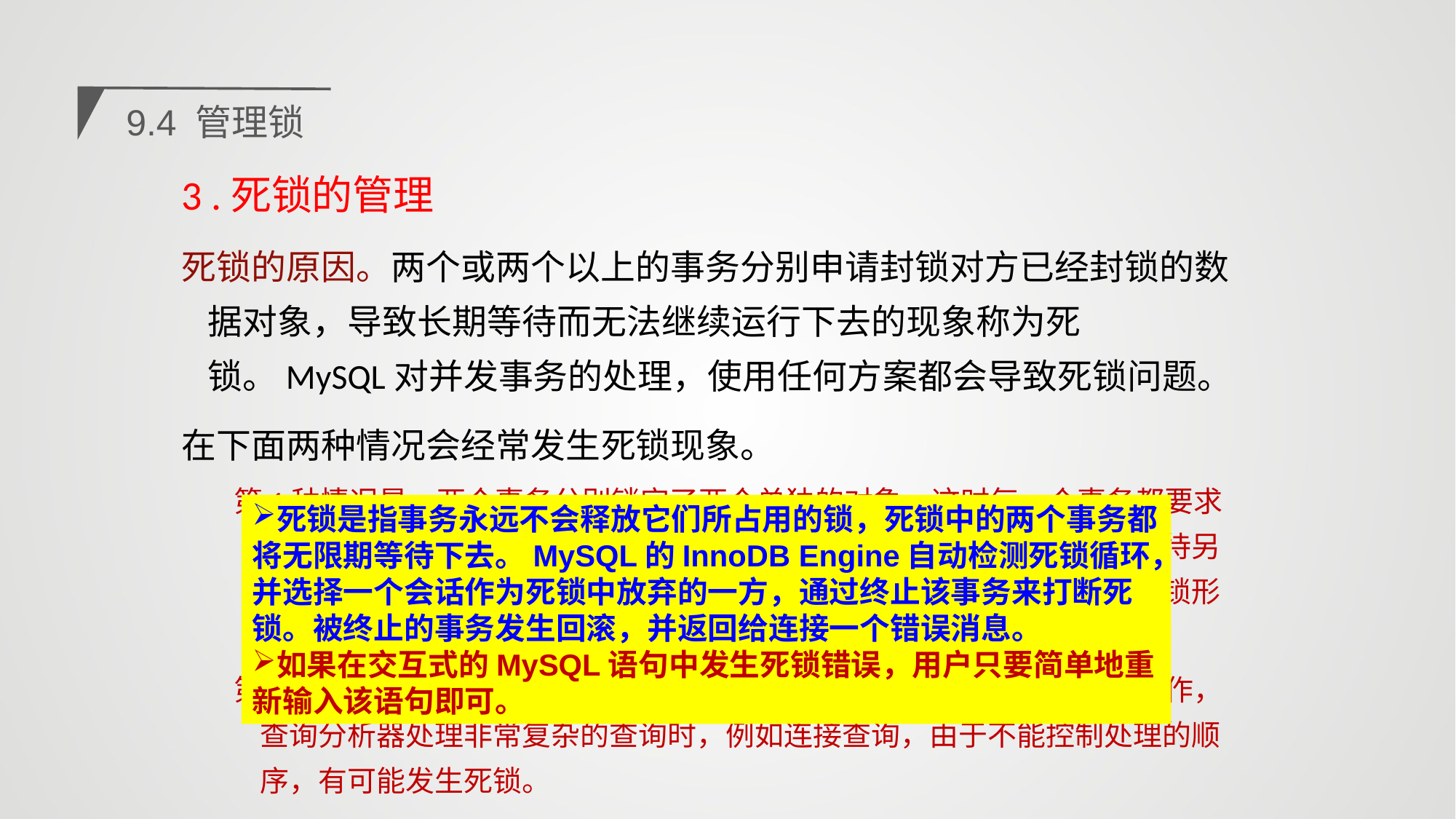

9.4 管理锁

3 .死锁的管理
死锁的原因。两个或两个以上的事务分别申请封锁对方已经封锁的数据对象，导致长期等待而无法继续运行下去的现象称为死锁。MySQL对并发事务的处理，使用任何方案都会导致死锁问题。
在下面两种情况会经常发生死锁现象。
第1种情况是，两个事务分别锁定了两个单独的对象，这时每一个事务都要求在另外一个事务锁定的对象上获得一个锁，结果是每一个事务都必须等待另外一个事务释放占有的锁，此时就发生了死锁。这种死锁是最典型的死锁形式。
第2种情况是，在一个数据库中，有若干长时间运行的事务并行的执行操作，查询分析器处理非常复杂的查询时，例如连接查询，由于不能控制处理的顺序，有可能发生死锁。
死锁是指事务永远不会释放它们所占用的锁，死锁中的两个事务都将无限期等待下去。MySQL的InnoDB Engine自动检测死锁循环，并选择一个会话作为死锁中放弃的一方，通过终止该事务来打断死锁。被终止的事务发生回滚，并返回给连接一个错误消息。
如果在交互式的MySQL语句中发生死锁错误，用户只要简单地重新输入该语句即可。